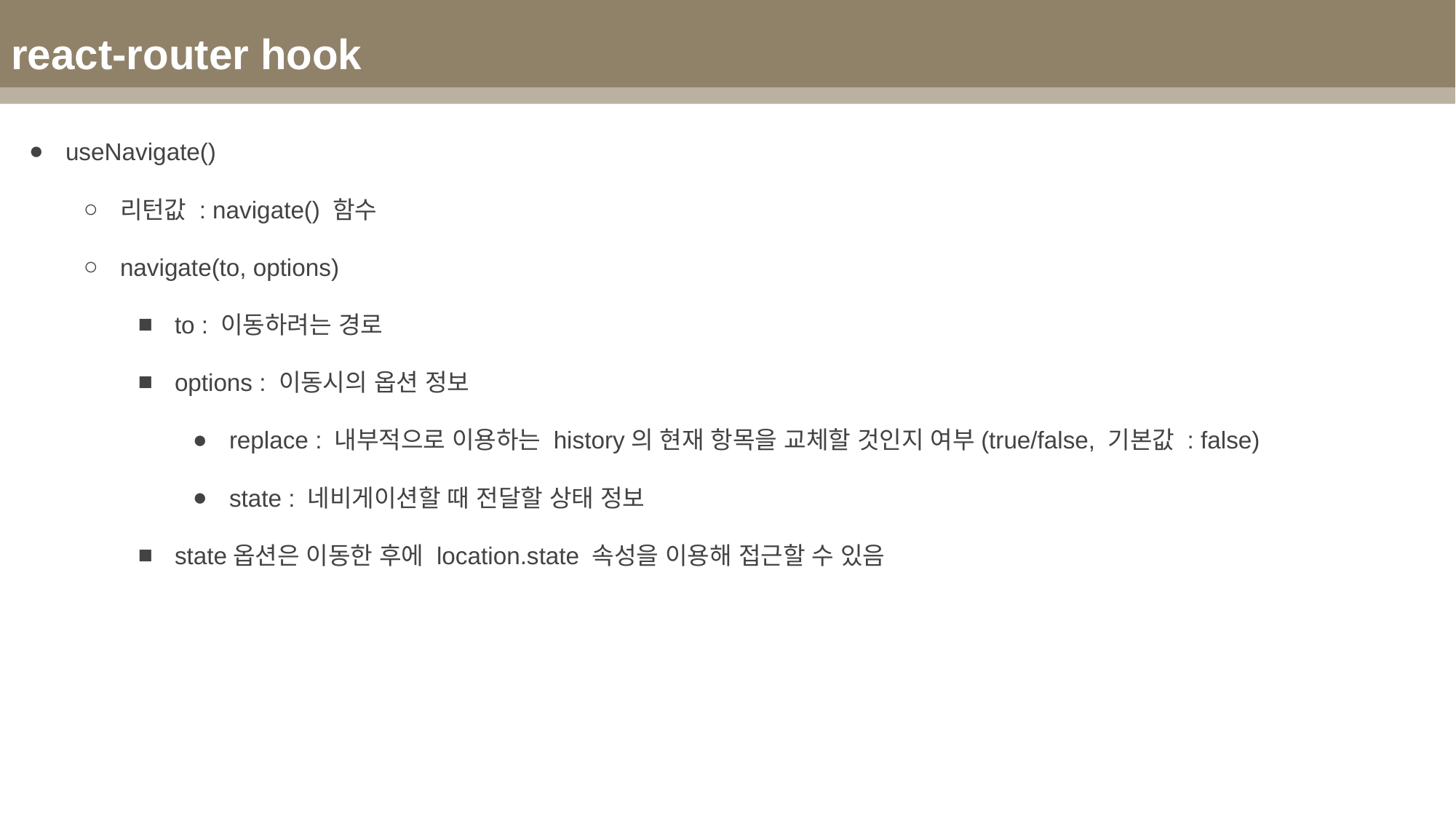

react-router hook
useNavigate()
리턴값 : navigate() 함수
navigate(to, options)
to : 이동하려는 경로
options : 이동시의 옵션 정보
replace : 내부적으로 이용하는 history의 현재 항목을 교체할 것인지 여부(true/false, 기본값 : false)
state : 네비게이션할 때 전달할 상태 정보
state옵션은 이동한 후에 location.state 속성을 이용해 접근할 수 있음